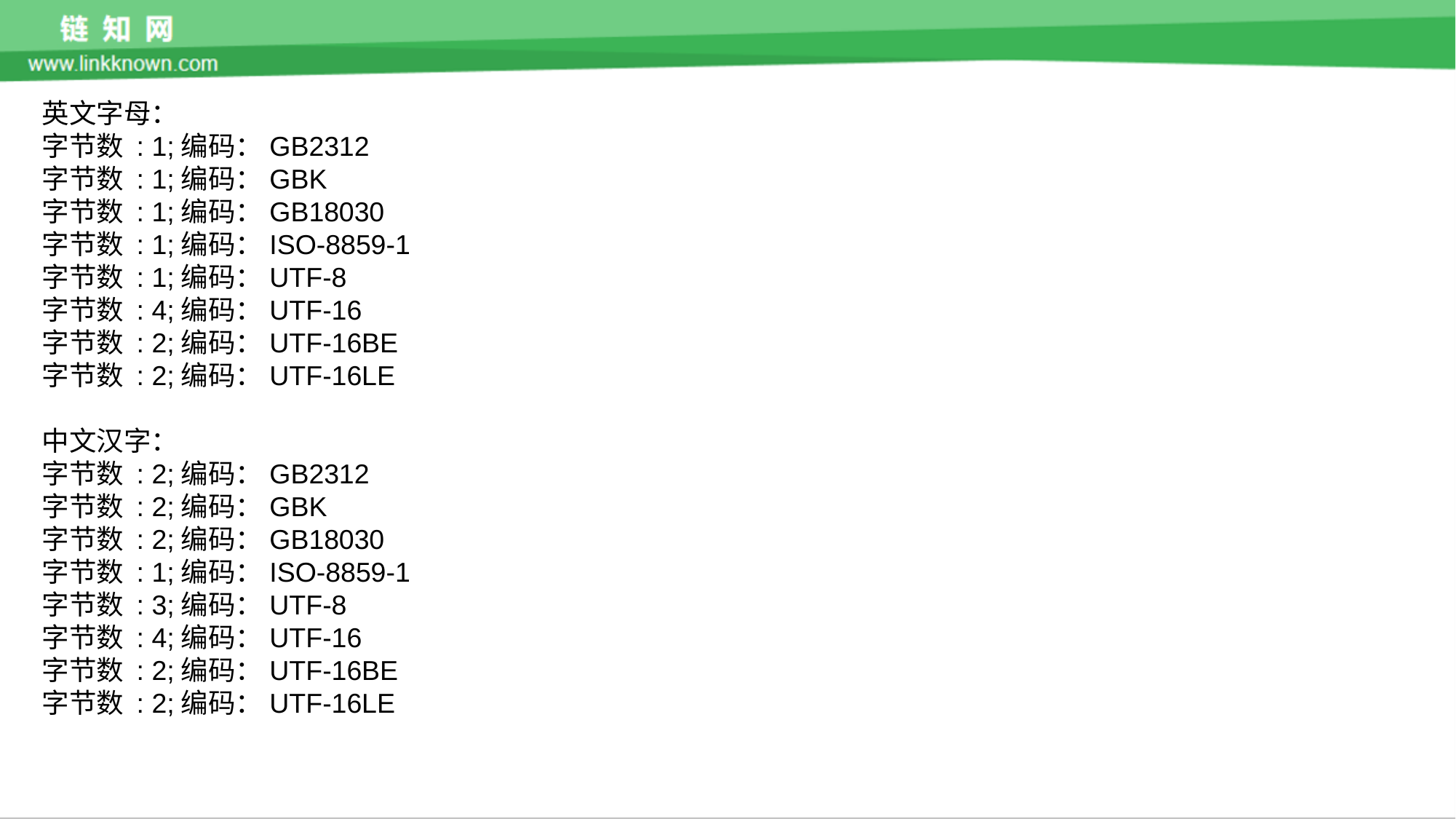

英文字母：
字节数 : 1;编码：GB2312
字节数 : 1;编码：GBK
字节数 : 1;编码：GB18030
字节数 : 1;编码：ISO-8859-1
字节数 : 1;编码：UTF-8
字节数 : 4;编码：UTF-16
字节数 : 2;编码：UTF-16BE
字节数 : 2;编码：UTF-16LE

中文汉字：
字节数 : 2;编码：GB2312
字节数 : 2;编码：GBK
字节数 : 2;编码：GB18030
字节数 : 1;编码：ISO-8859-1
字节数 : 3;编码：UTF-8
字节数 : 4;编码：UTF-16
字节数 : 2;编码：UTF-16BE
字节数 : 2;编码：UTF-16LE